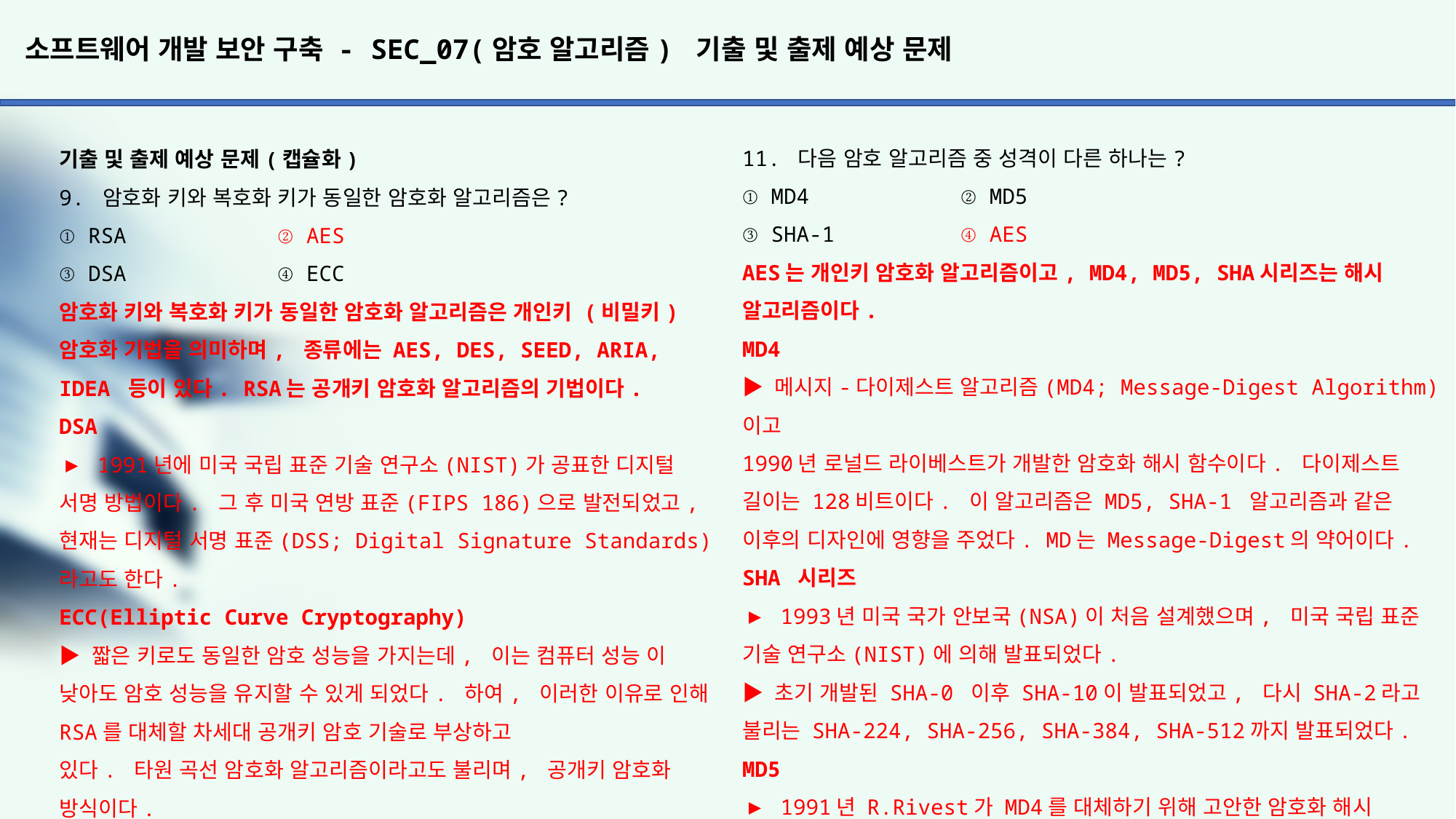

# 소프트웨어 개발 보안 구축 - SEC_07(암호 알고리즘) 기출 및 출제 예상 문제
11. 다음 암호 알고리즘 중 성격이 다른 하나는?
① MD4		② MD5
③ SHA-1		④ AES
AES는 개인키 암호화 알고리즘이고, MD4, MD5, SHA시리즈는 해시 알고리즘이다.
MD4
▶ 메시지-다이제스트 알고리즘(MD4; Message-Digest Algorithm)이고
1990년 로널드 라이베스트가 개발한 암호화 해시 함수이다. 다이제스트
길이는 128비트이다. 이 알고리즘은 MD5, SHA-1 알고리즘과 같은 이후의 디자인에 영향을 주었다. MD는 Message-Digest의 약어이다.
SHA 시리즈
▶ 1993년 미국 국가 안보국(NSA)이 처음 설계했으며, 미국 국립 표준
기술 연구소(NIST)에 의해 발표되었다.
▶ 초기 개발된 SHA-0 이후 SHA-10이 발표되었고, 다시 SHA-2라고 불리는 SHA-224, SHA-256, SHA-384, SHA-512까지 발표되었다.
MD5
▶ 1991년 R.Rivest가 MD4를 대체하기 위해 고안한 암호화 해시 함수이다.
▶ 블록 크기는 512비트이며, 키 길이는 128비트이다.
기출 및 출제 예상 문제(캡슐화)
9. 암호화 키와 복호화 키가 동일한 암호화 알고리즘은?
① RSA		② AES
③ DSA		④ ECC
암호화 키와 복호화 키가 동일한 암호화 알고리즘은 개인키 (비밀키) 암호화 기법을 의미하며, 종류에는 AES, DES, SEED, ARIA, IDEA 등이 있다. RSA는 공개키 암호화 알고리즘의 기법이다.
DSA
▶ 1991년에 미국 국립 표준 기술 연구소(NIST)가 공표한 디지털
서명 방법이다. 그 후 미국 연방 표준(FIPS 186)으로 발전되었고,
현재는 디지털 서명 표준(DSS; Digital Signature Standards) 라고도 한다.
ECC(Elliptic Curve Cryptography)
▶ 짧은 키로도 동일한 암호 성능을 가지는데, 이는 컴퓨터 성능 이 낮아도 암호 성능을 유지할 수 있게 되었다. 하여, 이러한 이유로 인해 RSA를 대체할 차세대 공개키 암호 기술로 부상하고
있다. 타원 곡선 암호화 알고리즘이라고도 불리며, 공개키 암호화
방식이다.
10. DES는 몇 비트의 암호화 알고리즘인가?
① 8			② 24
③ 64			④ 132
DES
블록 크기는 64비트이며, 키 길이는 56비트로 고정되어 있다.